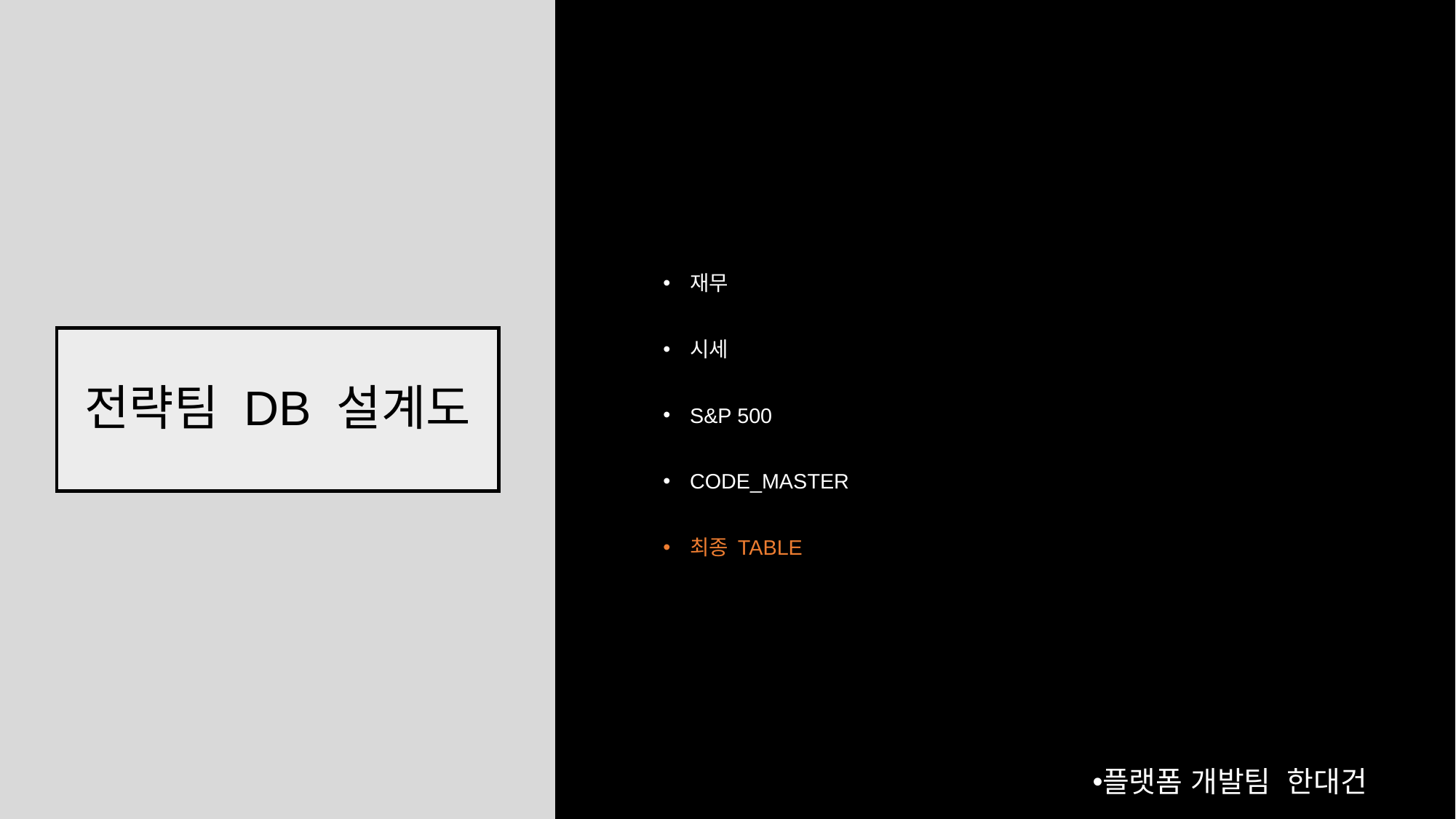

재무

시세

S&P 500

CODE_MASTER

최종 TABLE

# 전략팀 DB 설계도
플랫폼 개발팀  한대건